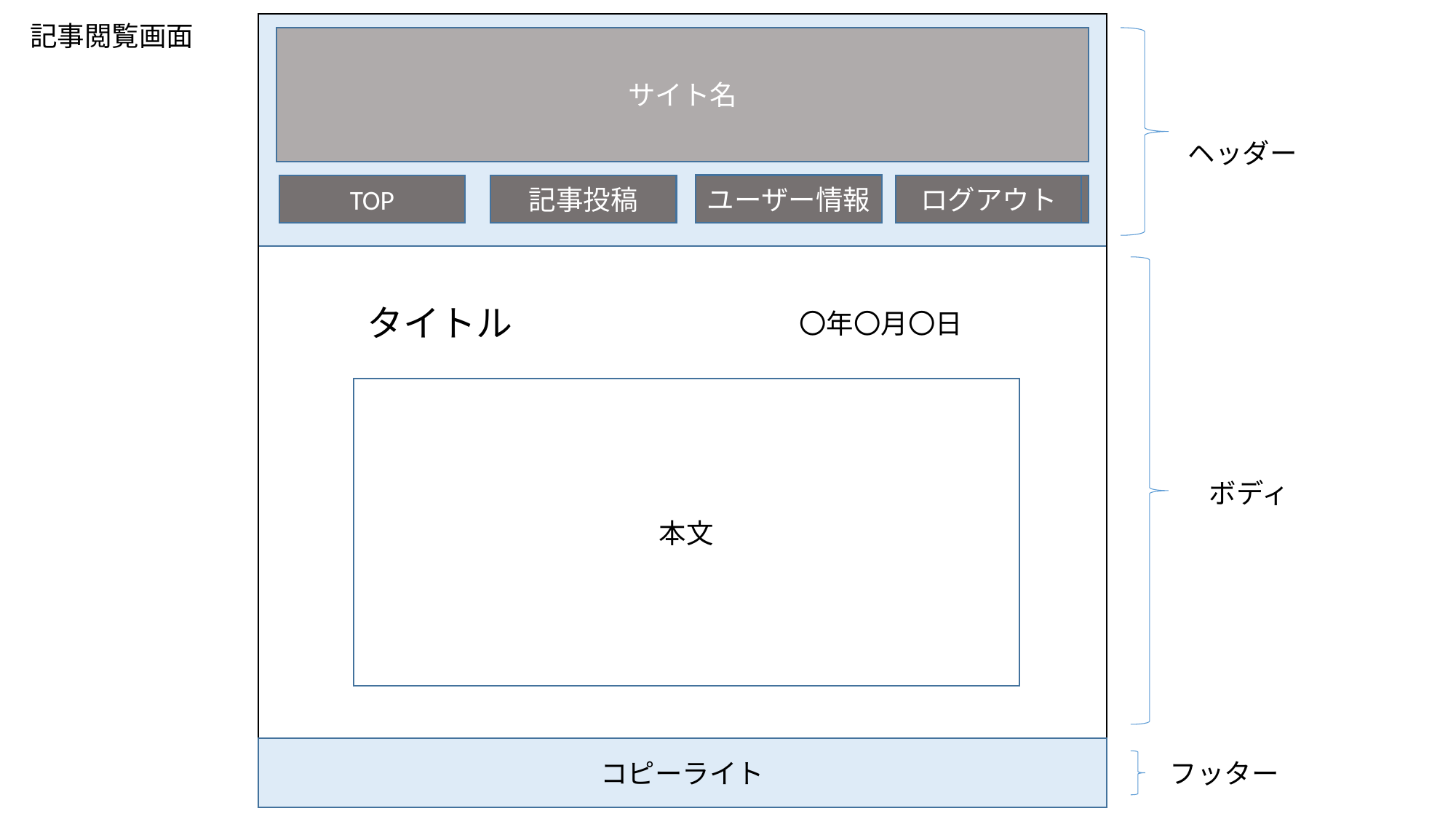

記事閲覧画面

サイト名

ヘッダー
ユーザー情報
TOP
記事投稿
ログアウト
記事投稿

タイトル
〇年〇月〇日
本文
ボディ
コピーライト

フッター